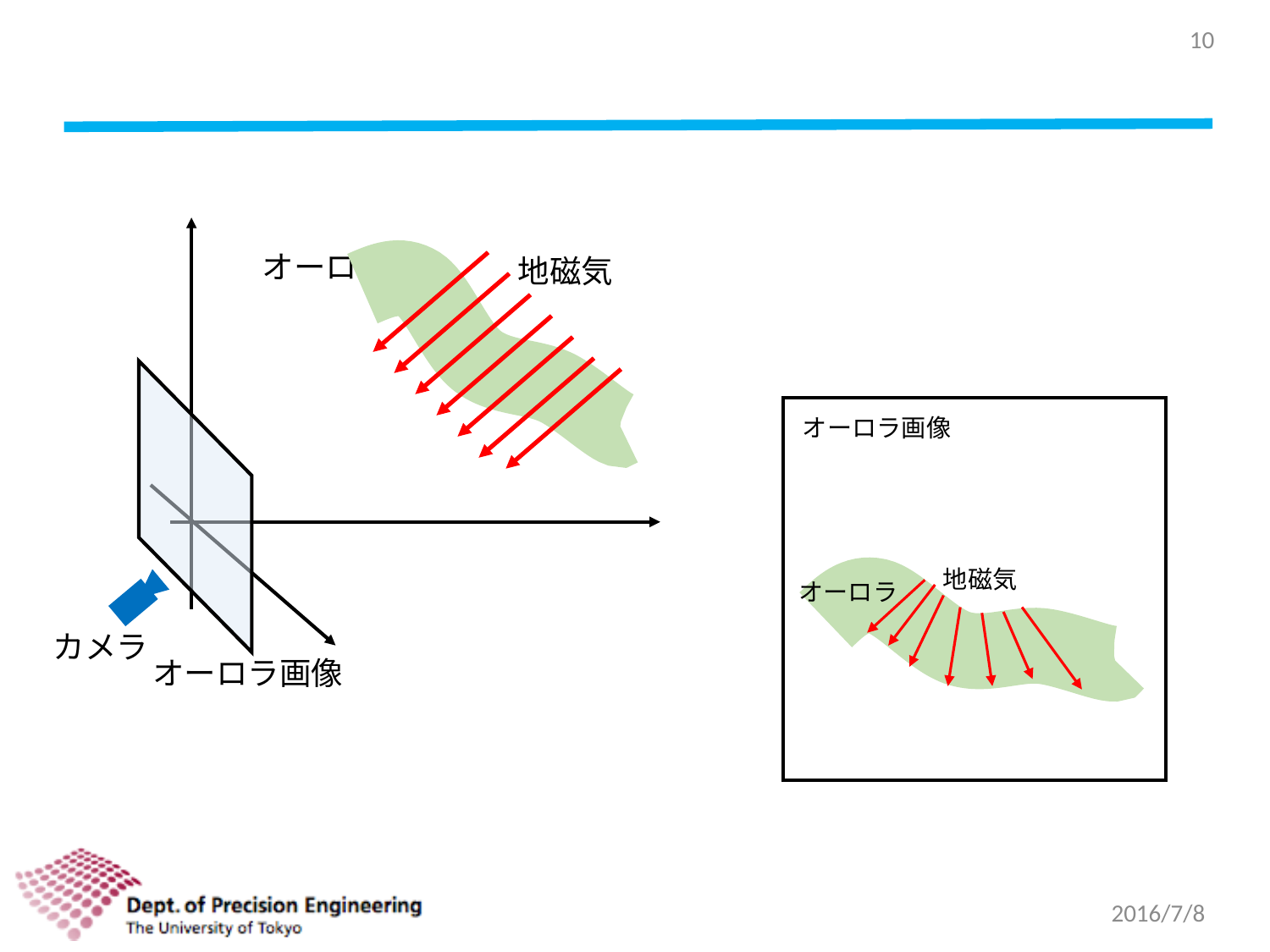

10
#

オーロラ
地磁気

オーロラ画像
地磁気
オーロラ
カメラ
オーロラ画像
2016/7/8